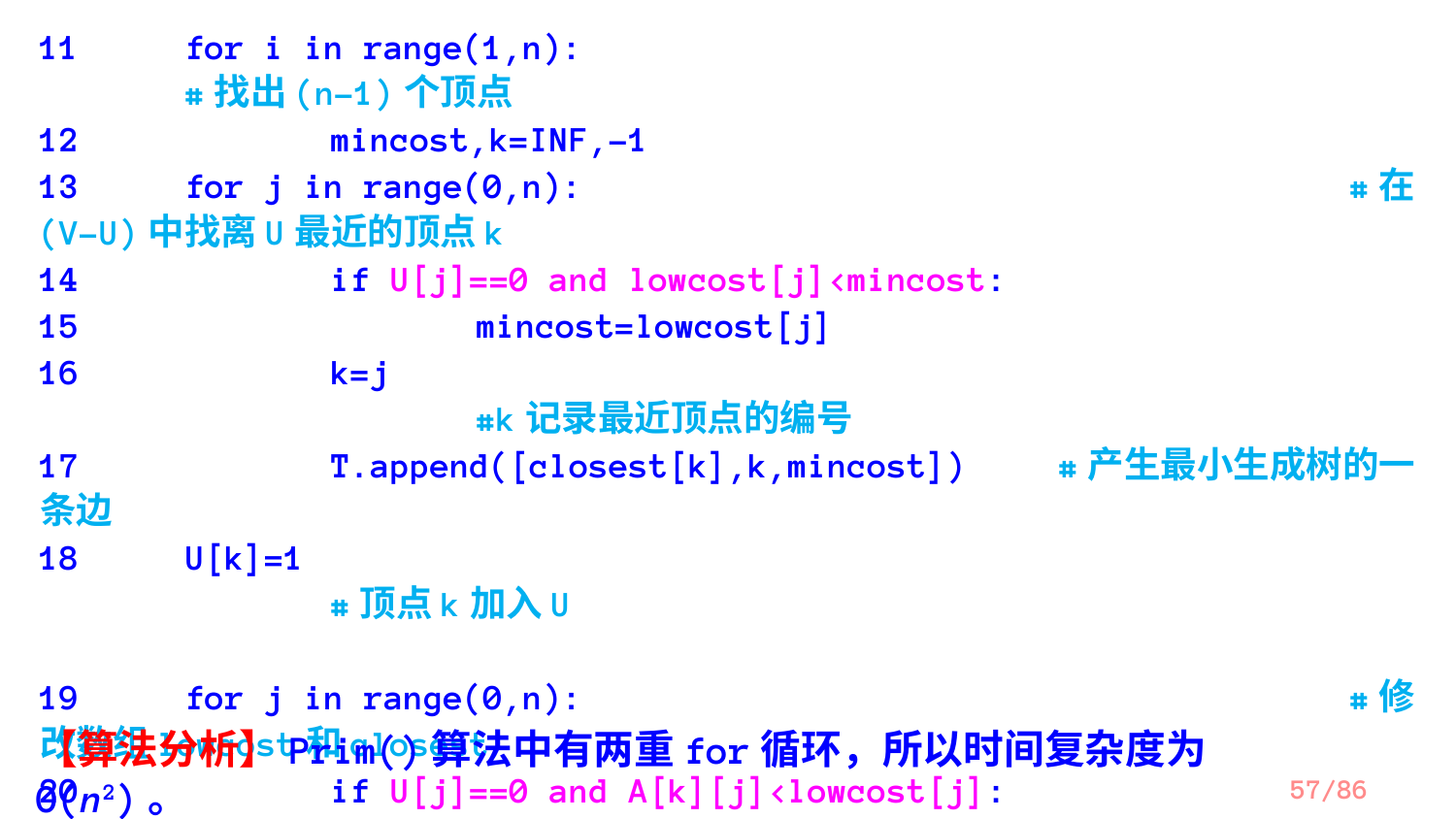

11 	for i in range(1,n):							#找出(n-1)个顶点
12   		mincost,k=INF,-1
13    	for j in range(0,n):						#在(V-U)中找离U最近的顶点k
14     		if U[j]==0 and lowcost[j]<mincost:
15       		mincost=lowcost[j]
16        	k=j										#k记录最近顶点的编号
17   		T.append([closest[k],k,mincost]) 	#产生最小生成树的一条边
18    	U[k]=1									  	#顶点k加入U

19    	for j in range(0,n):						#修改数组lowcost和closest
20       	if U[j]==0 and A[k][j]<lowcost[j]:
21       		lowcost[j]=A[k][j]
22         		closest[j]=k
23 	return T
【算法分析】Prim()算法中有两重for循环，所以时间复杂度为O(n2)。
57/86